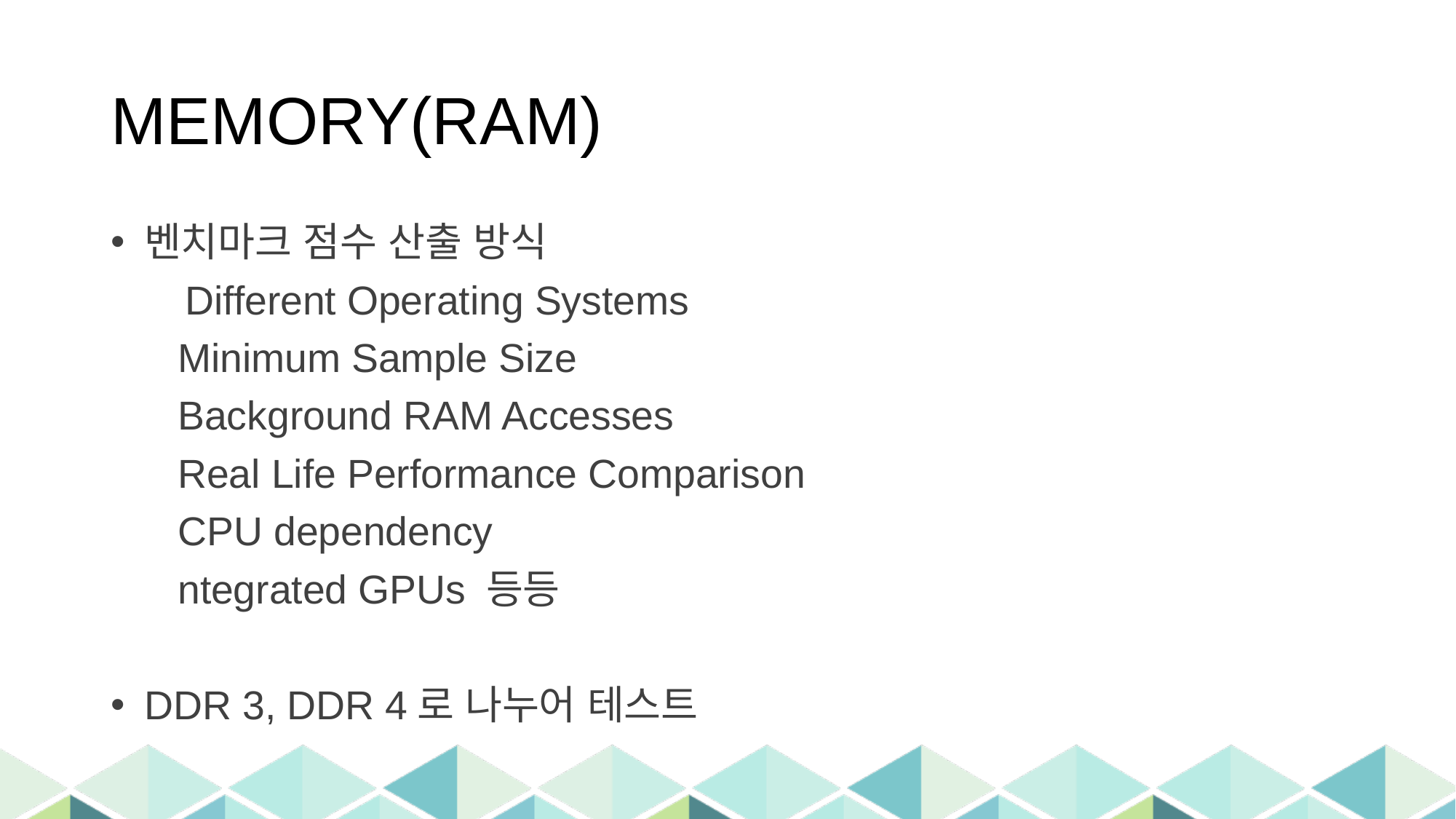

# MEMORY(RAM)
벤치마크 점수 산출 방식
Different Operating Systems
Minimum Sample Size
Background RAM Accesses
Real Life Performance Comparison
CPU dependency
ntegrated GPUs 등등

DDR 3, DDR 4로 나누어 테스트